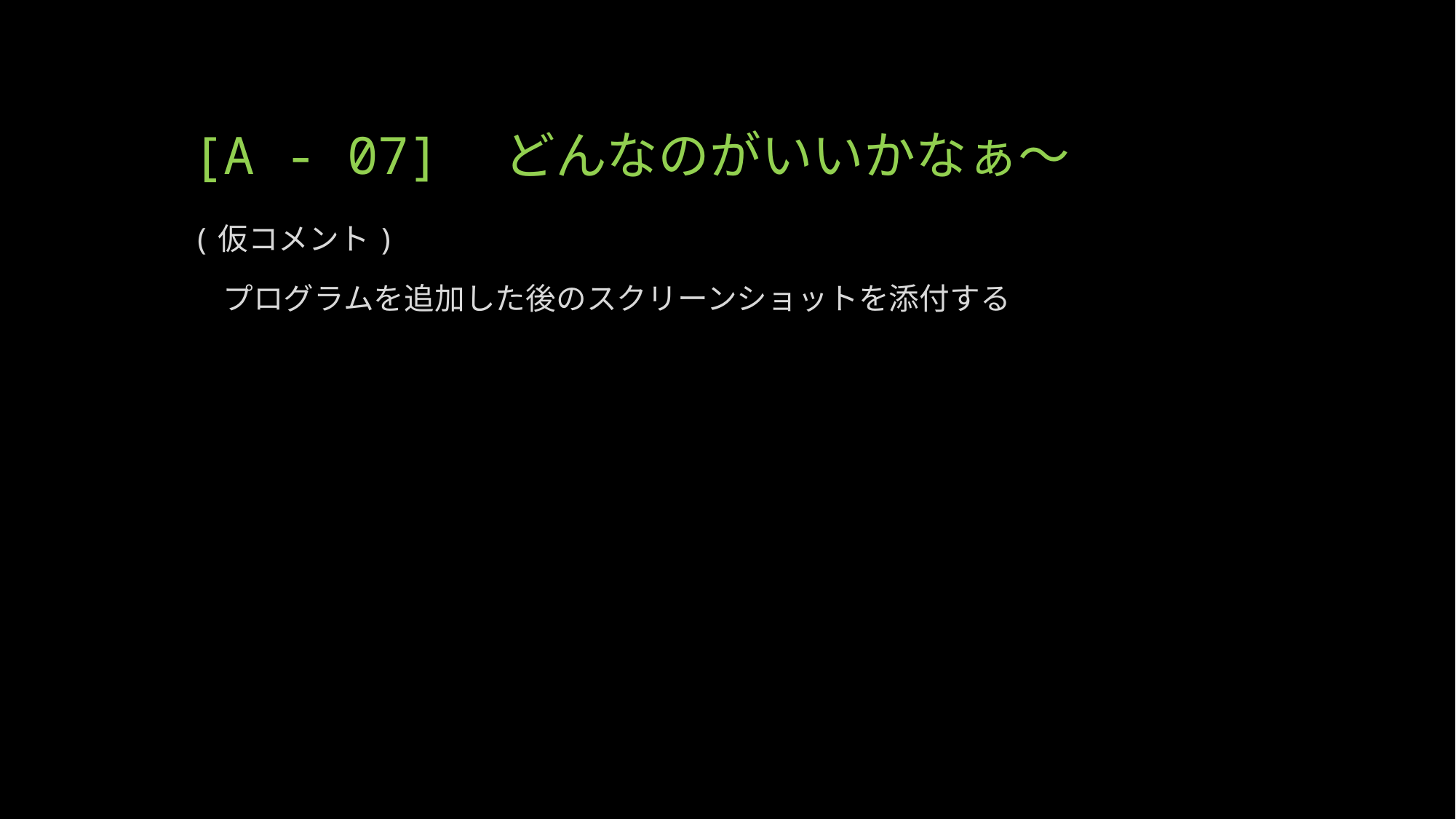

# [A - 07]　どんなのがいいかなぁ～
(仮コメント)
　プログラムを追加した後のスクリーンショットを添付する